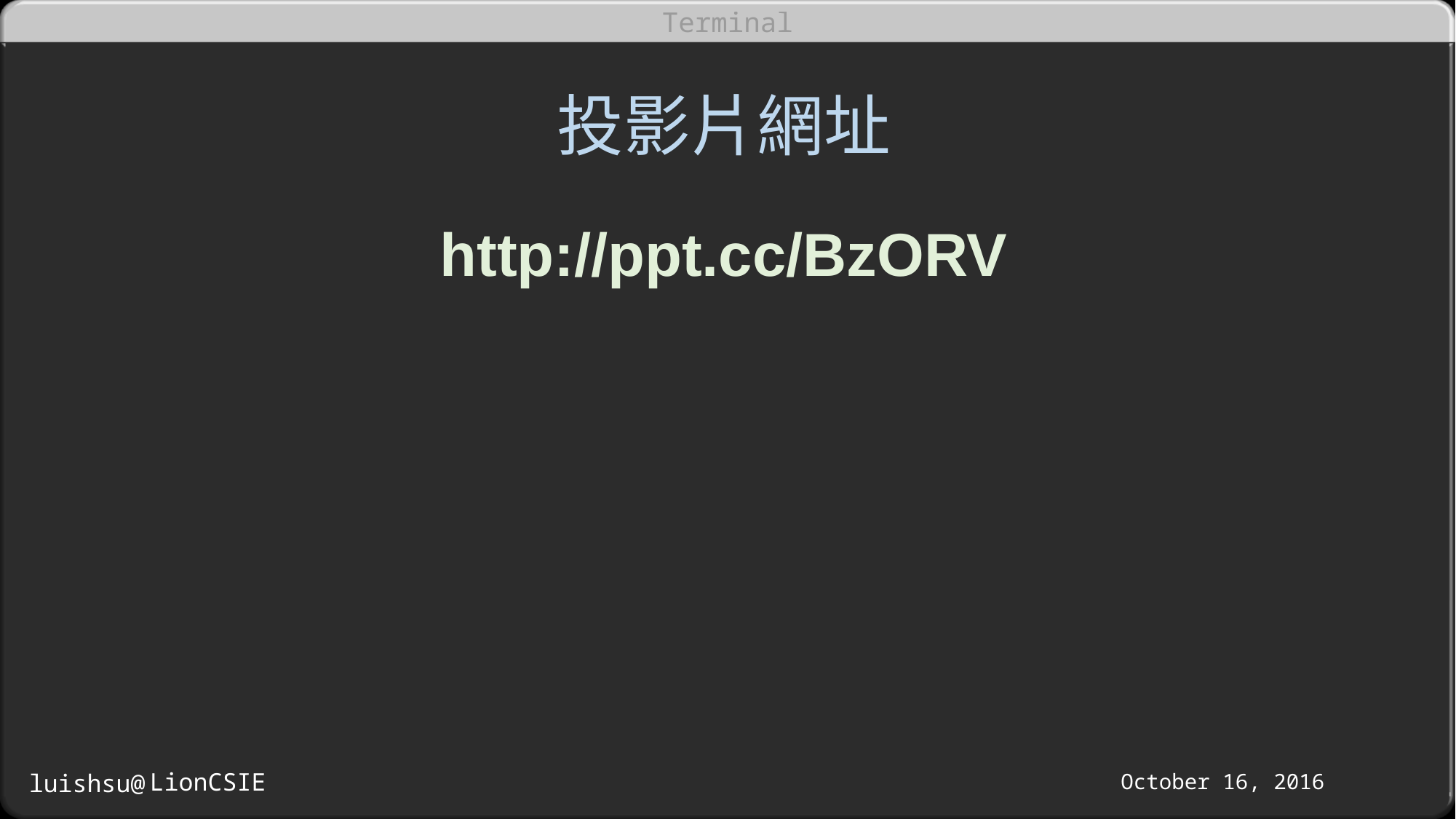

# 投影片網址
http://ppt.cc/BzORV
October 16, 2016
LionCSIE